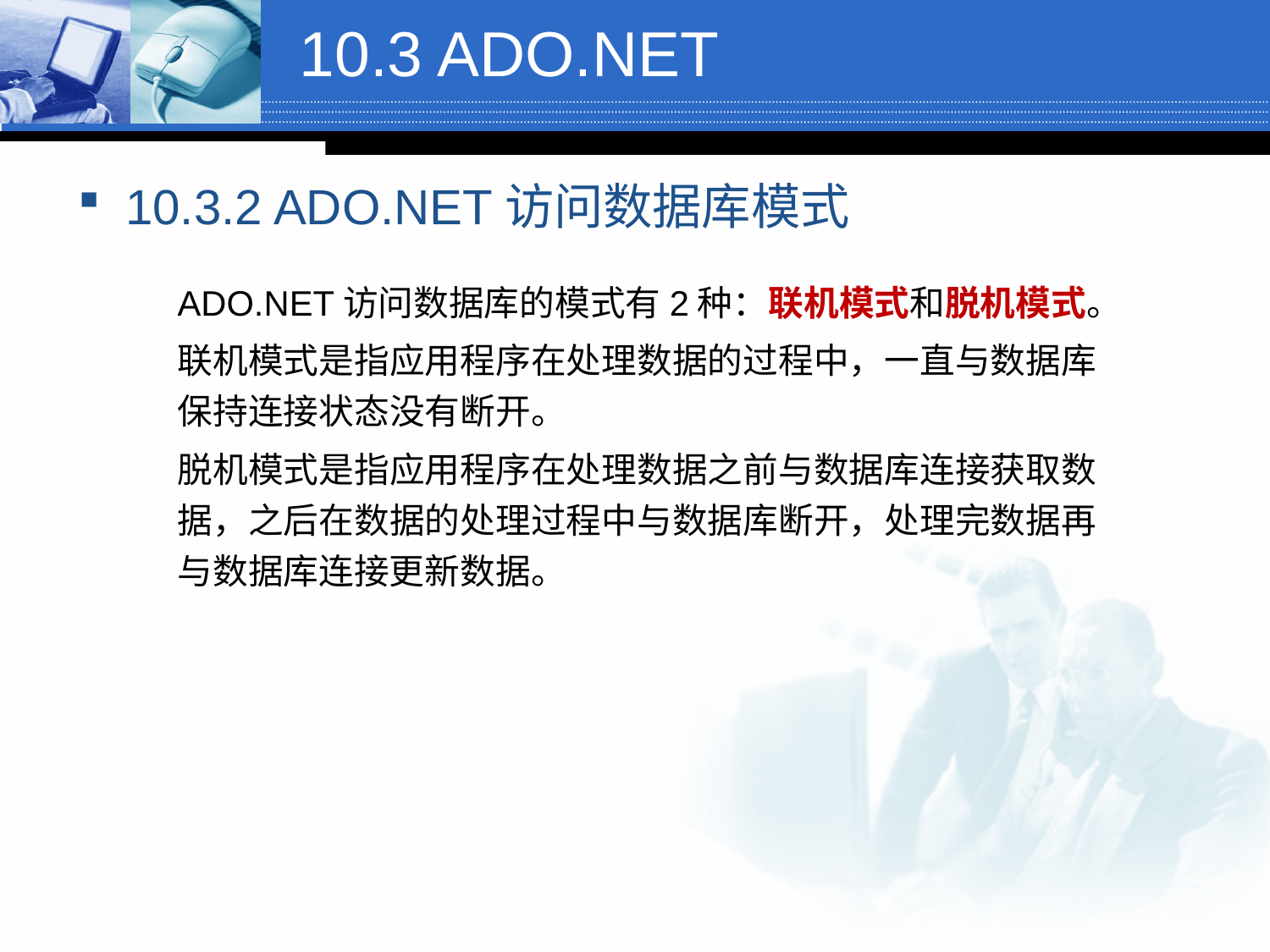

# 10.3 ADO.NET
10.3.2 ADO.NET访问数据库模式
ADO.NET访问数据库的模式有2种：联机模式和脱机模式。
联机模式是指应用程序在处理数据的过程中，一直与数据库保持连接状态没有断开。
脱机模式是指应用程序在处理数据之前与数据库连接获取数据，之后在数据的处理过程中与数据库断开，处理完数据再与数据库连接更新数据。